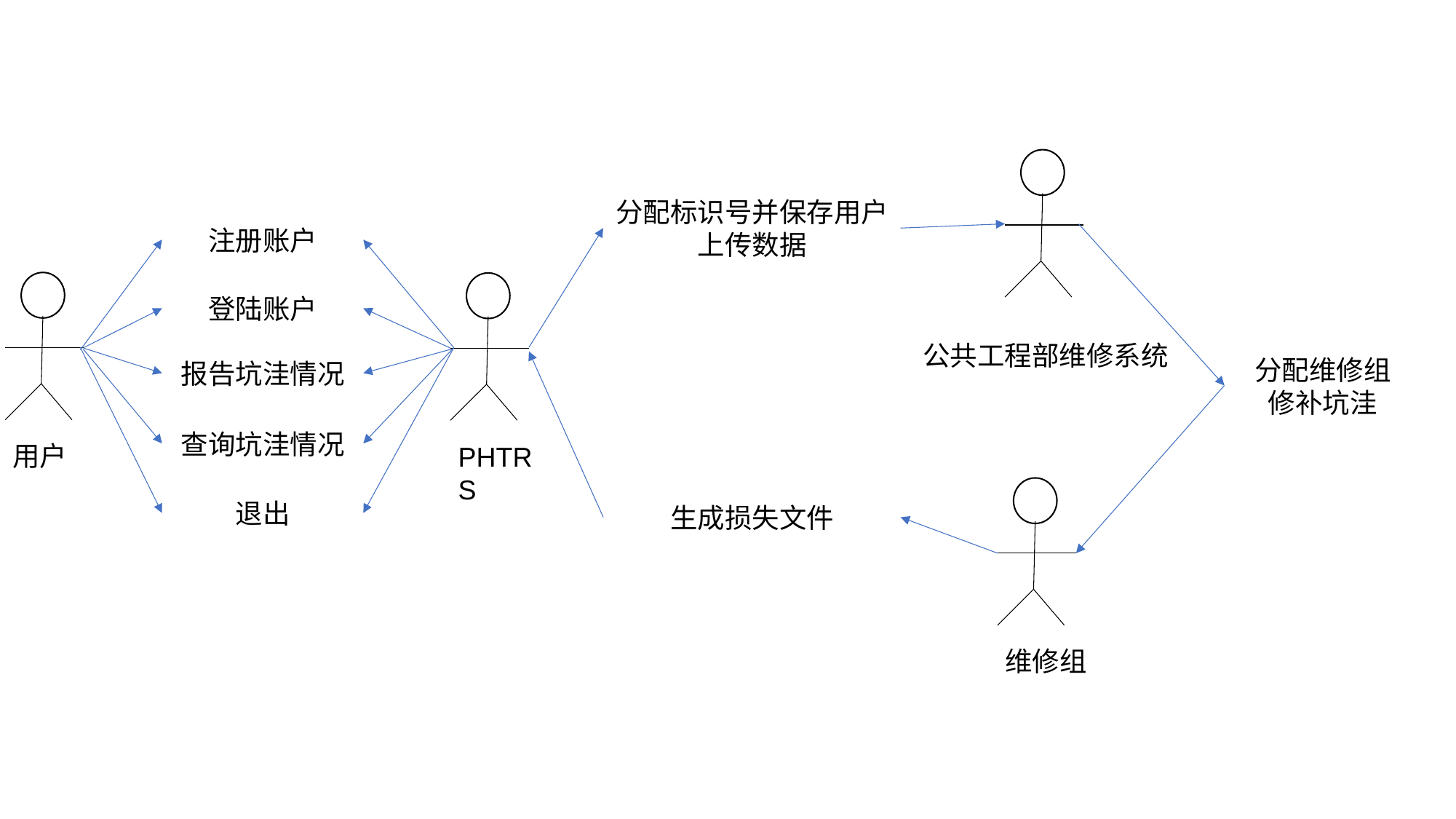

分配标识号并保存用户上传数据
注册账户

登陆账户
公共工程部维修系统
分配维修组
修补坑洼
报告坑洼情况
查询坑洼情况
用户
PHTRS

退出
生成损失文件
维修组